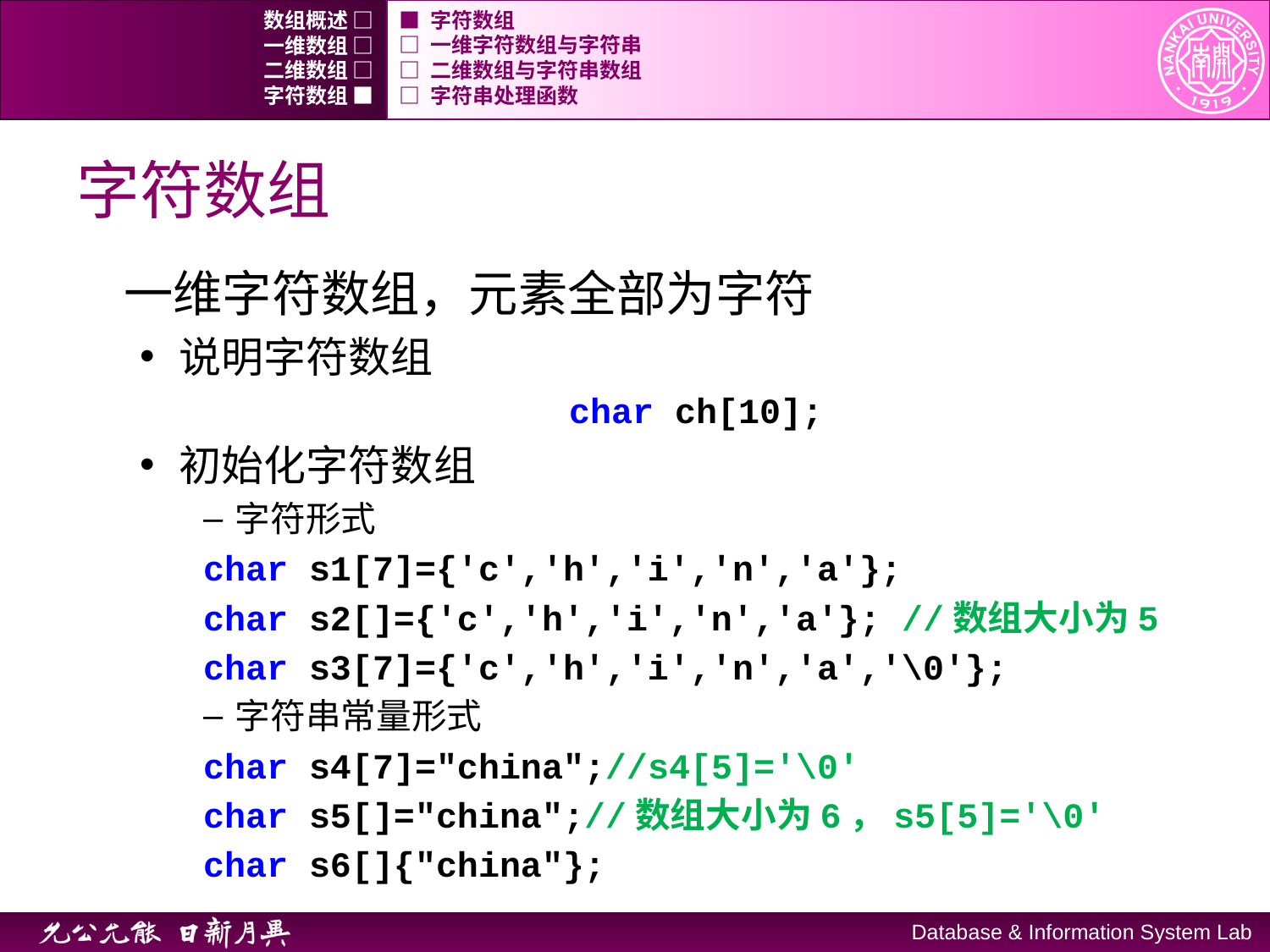

数组概述 □
■ 字符数组
一维数组 □
□ 一维字符数组与字符串
二维数组 □
□ 二维数组与字符串数组
字符数组 ■
□ 字符串处理函数
# 字符数组
一维字符数组，元素全部为字符
说明字符数组
char ch[10];
初始化字符数组
字符形式
char s1[7]={'c','h','i','n','a'};
char s2[]={'c','h','i','n','a'}; //数组大小为5
char s3[7]={'c','h','i','n','a','\0'};
字符串常量形式
char s4[7]="china";//s4[5]='\0'
char s5[]="china";//数组大小为6，s5[5]='\0'
char s6[]{"china"};